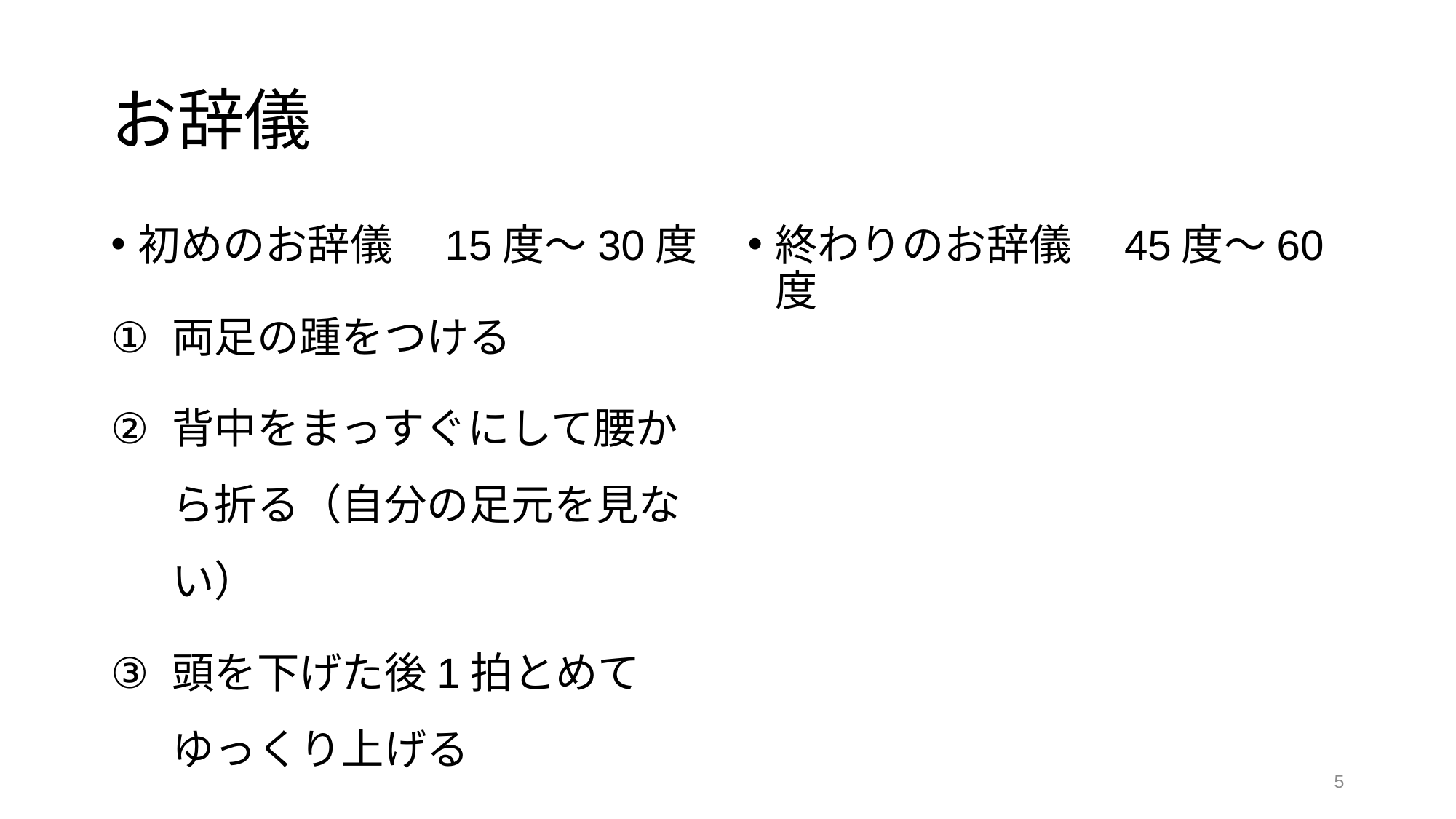

# お辞儀
初めのお辞儀　15度～30度
両足の踵をつける
背中をまっすぐにして腰から折る（自分の足元を見ない）
頭を下げた後1拍とめてゆっくり上げる

終わりのお辞儀　45度～60度

5